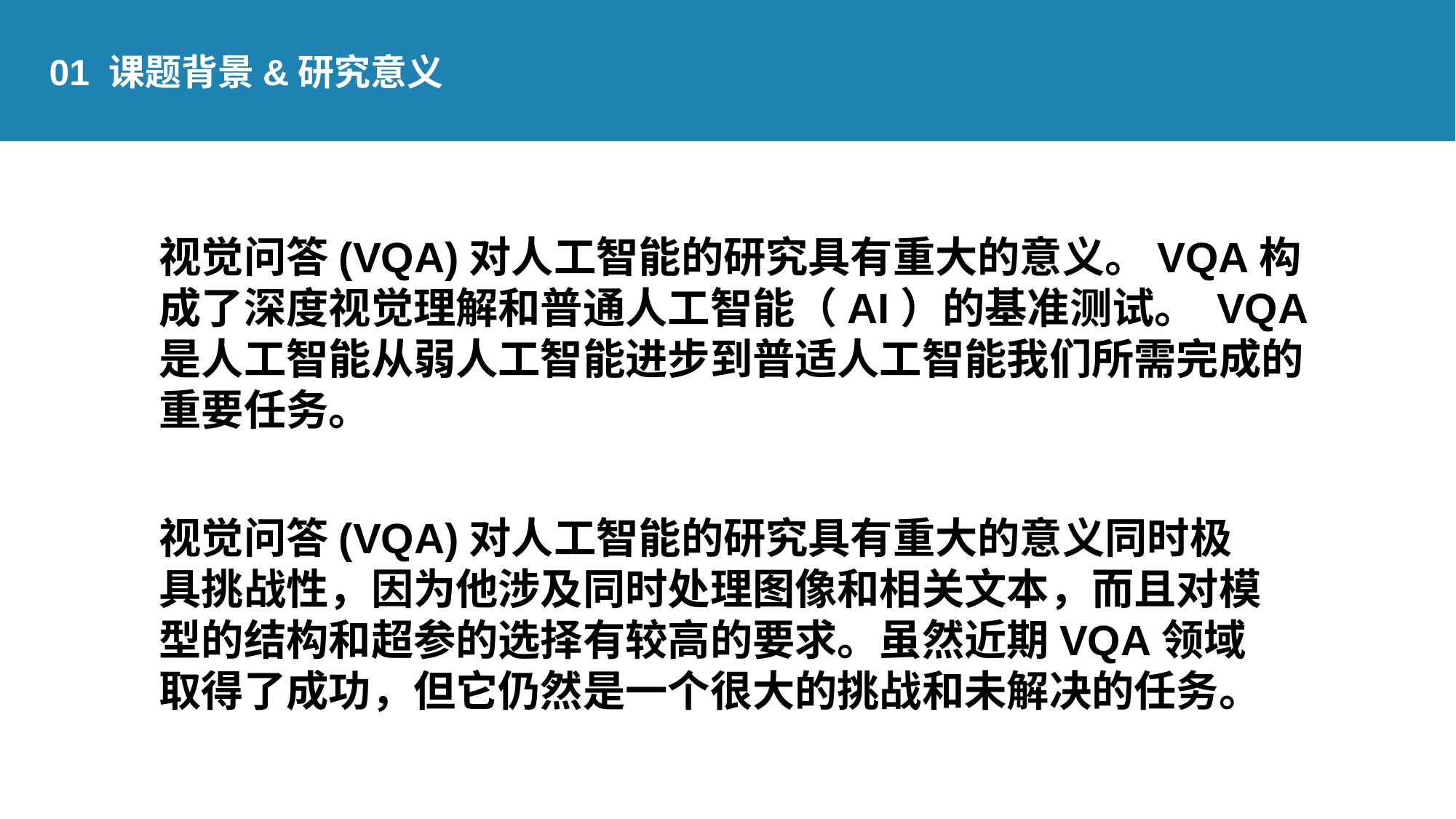

01 课题背景&研究意义
视觉问答(VQA)对人工智能的研究具有重大的意义。VQA构成了深度视觉理解和普通人工智能（AI）的基准测试。 VQA是人工智能从弱人工智能进步到普适人工智能我们所需完成的重要任务。
视觉问答(VQA)对人工智能的研究具有重大的意义同时极具挑战性，因为他涉及同时处理图像和相关文本，而且对模型的结构和超参的选择有较高的要求。虽然近期VQA领域取得了成功，但它仍然是一个很大的挑战和未解决的任务。